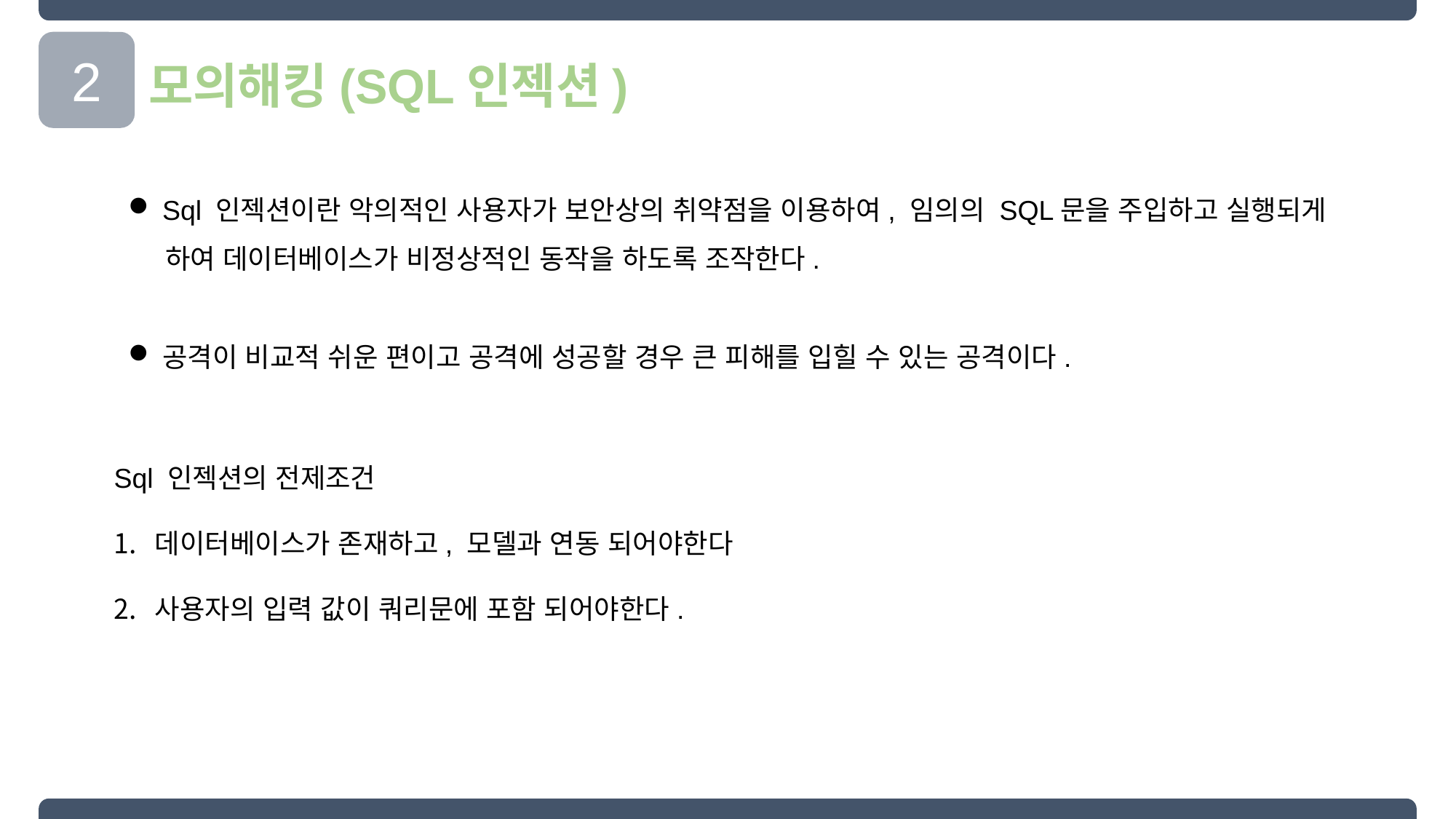

2
모의해킹(SQL인젝션)
Sql 인젝션이란 악의적인 사용자가 보안상의 취약점을 이용하여, 임의의 SQL문을 주입하고 실행되게
    하여 데이터베이스가 비정상적인 동작을 하도록 조작한다.

공격이 비교적 쉬운 편이고 공격에 성공할 경우 큰 피해를 입힐 수 있는 공격이다.
Sql 인젝션의 전제조건

데이터베이스가 존재하고, 모델과 연동 되어야한다

사용자의 입력 값이 쿼리문에 포함 되어야한다.